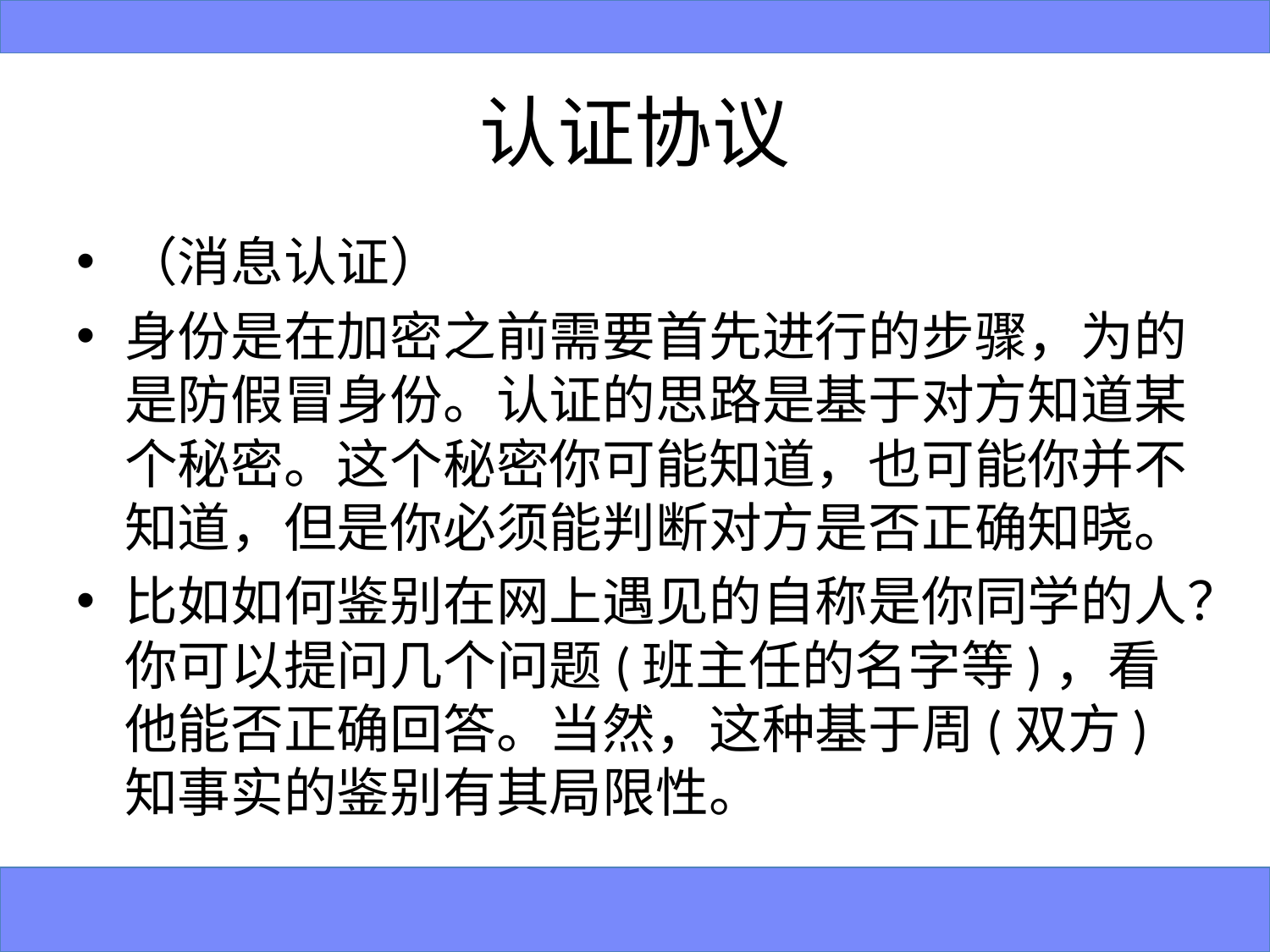

# 认证协议
（消息认证）
身份是在加密之前需要首先进行的步骤，为的是防假冒身份。认证的思路是基于对方知道某个秘密。这个秘密你可能知道，也可能你并不知道，但是你必须能判断对方是否正确知晓。
比如如何鉴别在网上遇见的自称是你同学的人？你可以提问几个问题(班主任的名字等)，看他能否正确回答。当然，这种基于周(双方)知事实的鉴别有其局限性。